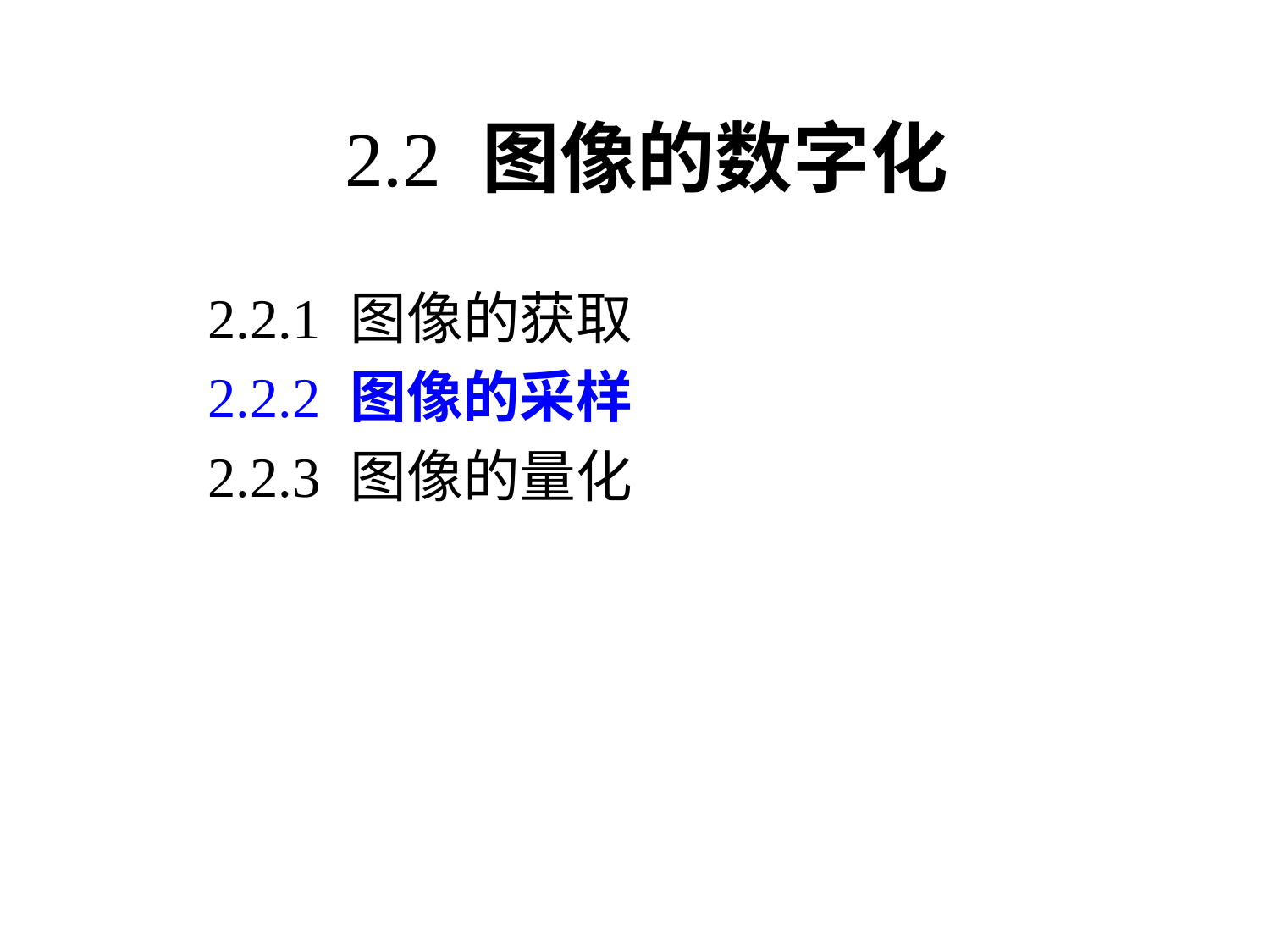

2.2 图像的数字化
2.2.1 图像的获取
2.2.2 图像的采样
2.2.3 图像的量化